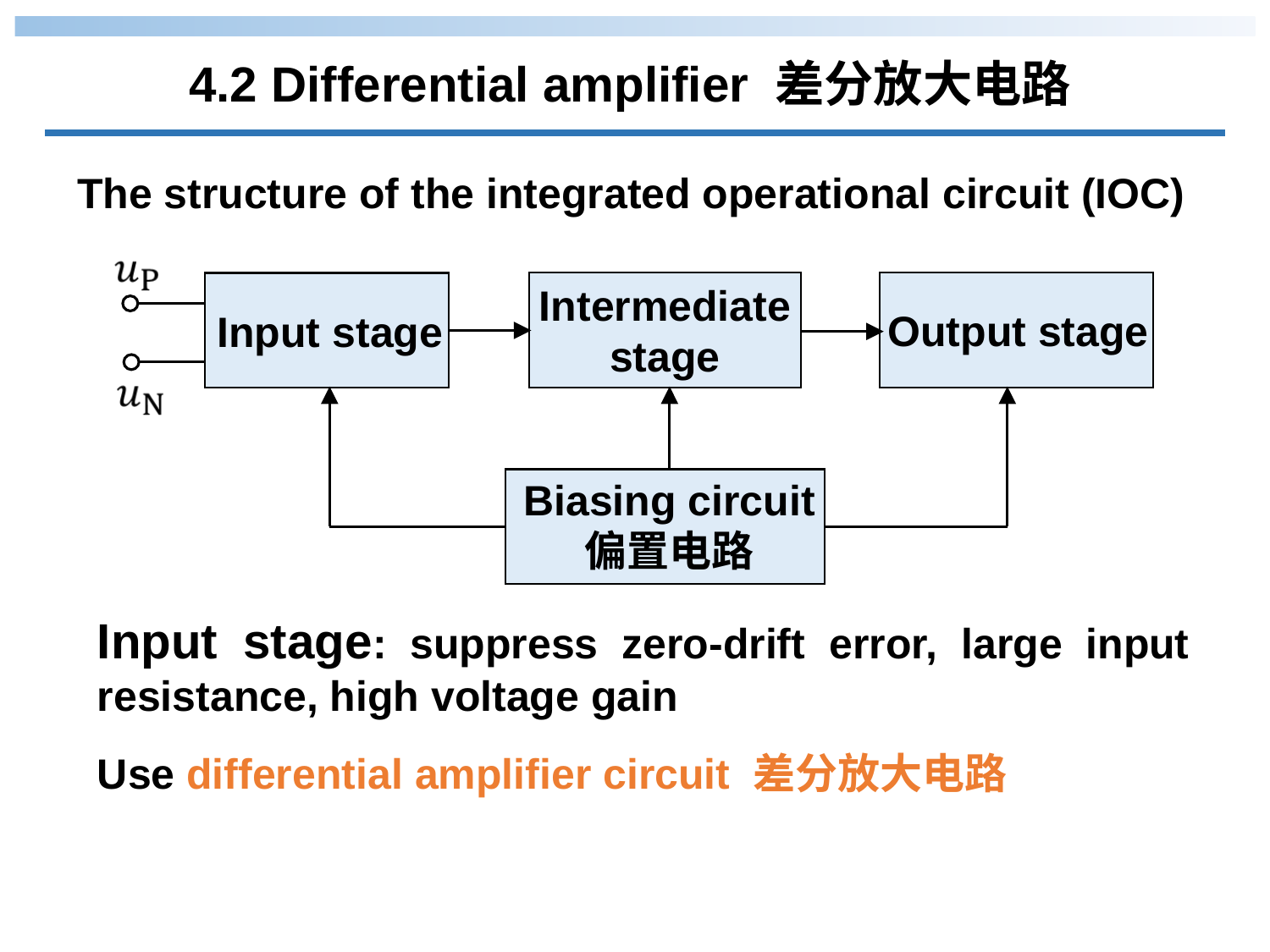

4.2 Differential amplifier 差分放大电路

The structure of the integrated operational circuit (IOC)

Intermediate stage

Output stage

Input stage

Biasing circuit
偏置电路

Input stage: suppress zero-drift error, large input resistance, high voltage gain
Use differential amplifier circuit 差分放大电路